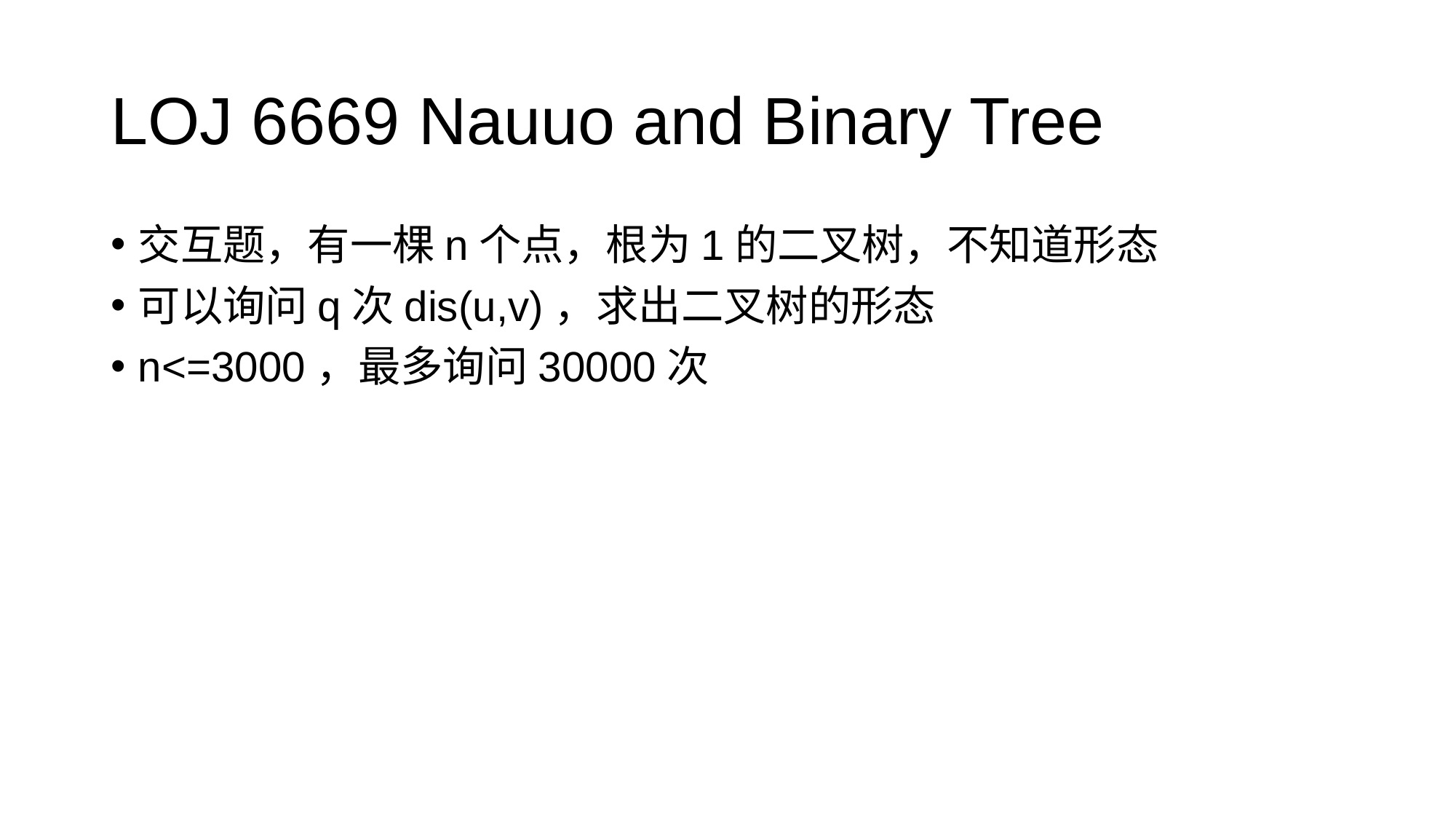

# LOJ 6669 Nauuo and Binary Tree
交互题，有一棵n个点，根为1的二叉树，不知道形态
可以询问q次dis(u,v)，求出二叉树的形态
n<=3000，最多询问30000次